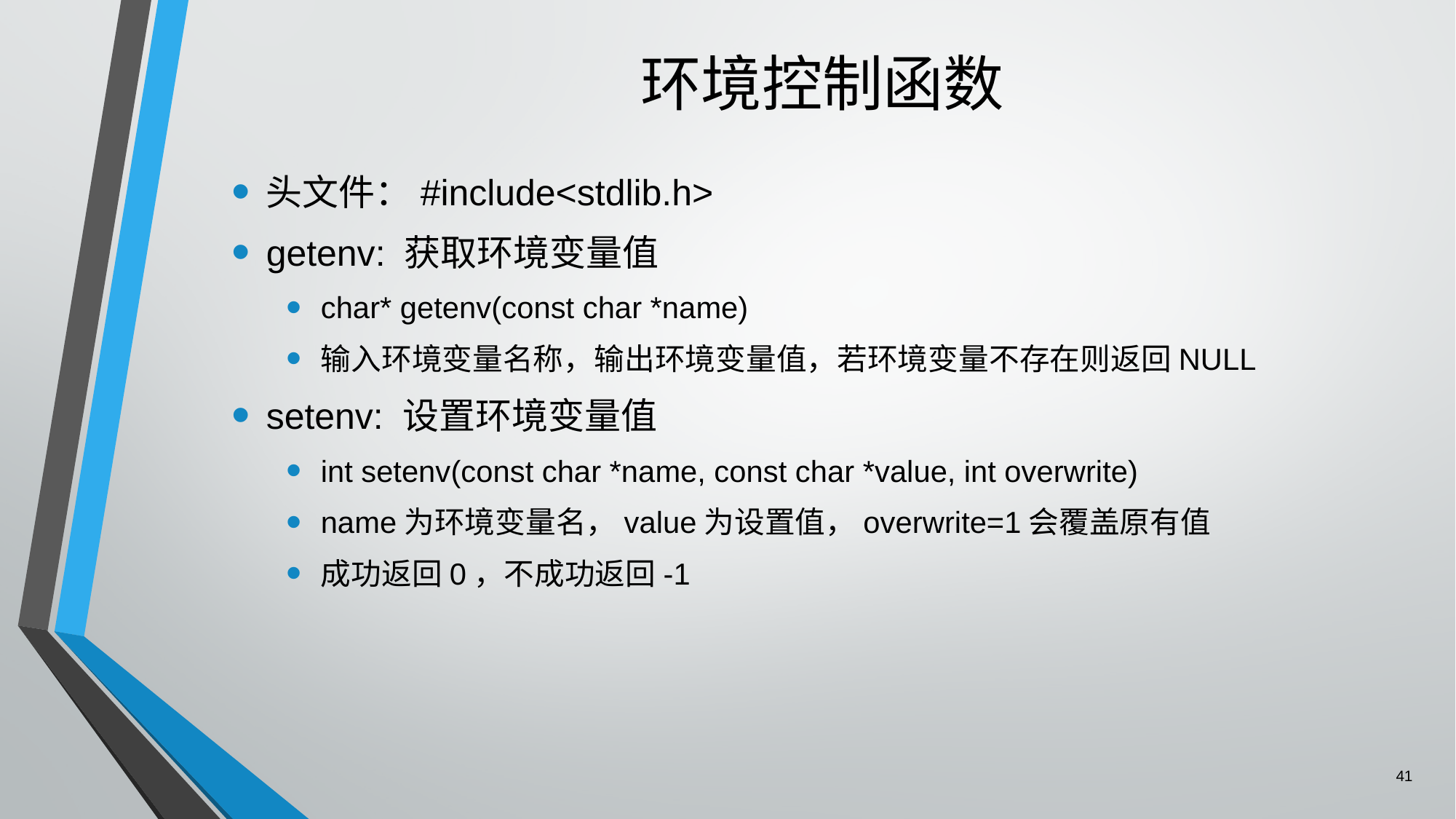

# 环境控制函数
头文件：#include<stdlib.h>
getenv: 获取环境变量值
char* getenv(const char *name)
输入环境变量名称，输出环境变量值，若环境变量不存在则返回NULL
setenv: 设置环境变量值
int setenv(const char *name, const char *value, int overwrite)
name为环境变量名，value为设置值，overwrite=1会覆盖原有值
成功返回0，不成功返回-1
41